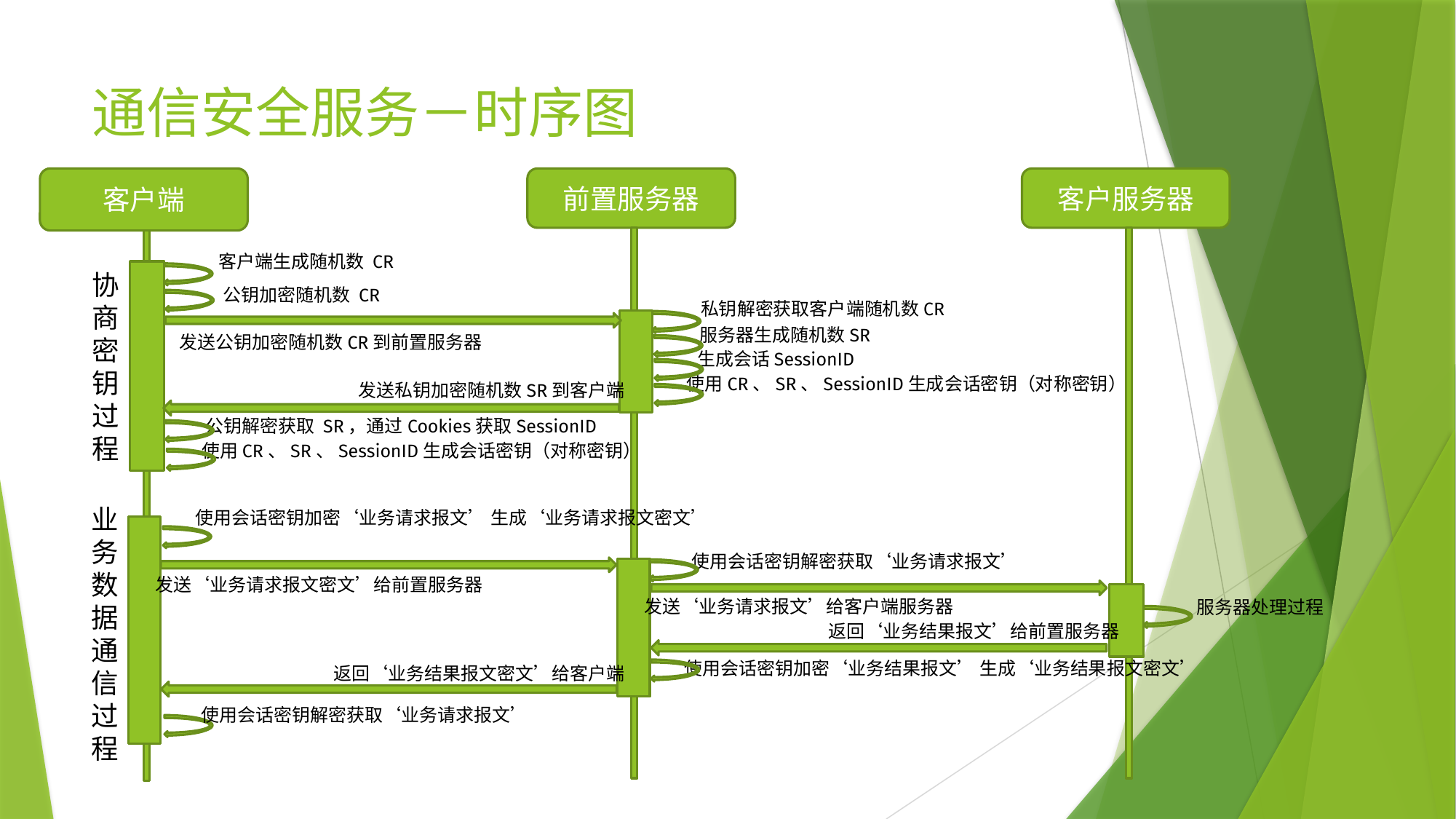

# 通信安全服务－时序图
客户端
前置服务器
客户服务器

客户端生成随机数 CR

协商密钥过程

公钥加密随机数 CR
私钥解密获取客户端随机数CR

服务器生成随机数SR

发送公钥加密随机数CR到前置服务器
生成会话SessionID

使用CR、SR、SessionID生成会话密钥（对称密钥）
发送私钥加密随机数SR到客户端

公钥解密获取 SR，通过Cookies获取SessionID

使用CR、SR、SessionID生成会话密钥（对称密钥）

业务数据通信过程
使用会话密钥加密‘业务请求报文’ 生成‘业务请求报文密文’

使用会话密钥解密获取‘业务请求报文’

发送‘业务请求报文密文’给前置服务器

发送‘业务请求报文’给客户端服务器
服务器处理过程
返回‘业务结果报文’给前置服务器

使用会话密钥加密‘业务结果报文’ 生成‘业务结果报文密文’
返回‘业务结果报文密文’给客户端

使用会话密钥解密获取‘业务请求报文’